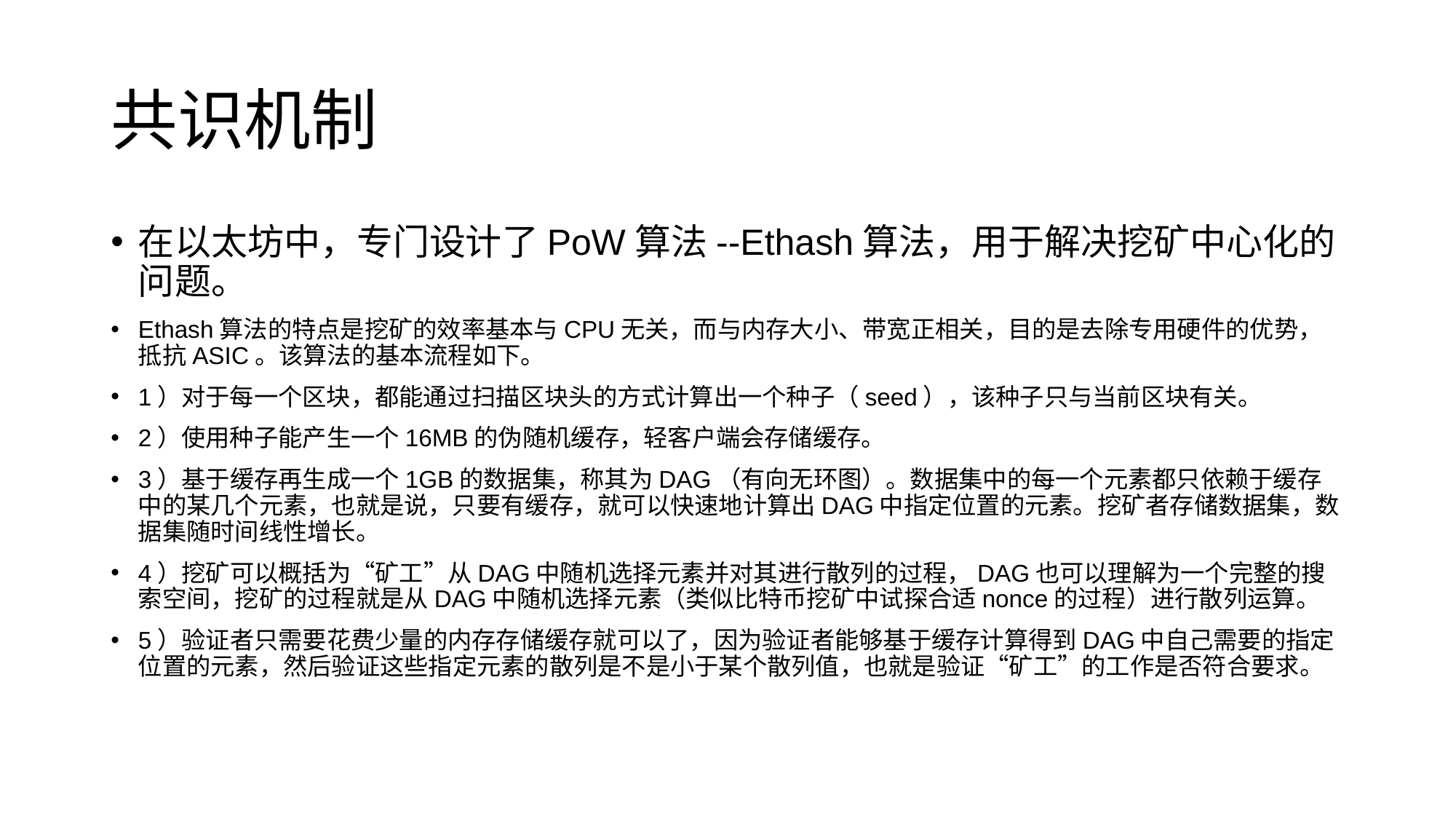

# 共识机制
在以太坊中，专门设计了PoW算法--Ethash算法，用于解决挖矿中心化的问题。
Ethash算法的特点是挖矿的效率基本与CPU无关，而与内存大小、带宽正相关，目的是去除专用硬件的优势，抵抗ASIC。该算法的基本流程如下。
1）对于每一个区块，都能通过扫描区块头的方式计算出一个种子（seed），该种子只与当前区块有关。
2）使用种子能产生一个16MB的伪随机缓存，轻客户端会存储缓存。
3）基于缓存再生成一个1GB的数据集，称其为DAG（有向无环图）。数据集中的每一个元素都只依赖于缓存中的某几个元素，也就是说，只要有缓存，就可以快速地计算出DAG中指定位置的元素。挖矿者存储数据集，数据集随时间线性增长。
4）挖矿可以概括为“矿工”从DAG中随机选择元素并对其进行散列的过程，DAG也可以理解为一个完整的搜索空间，挖矿的过程就是从DAG中随机选择元素（类似比特币挖矿中试探合适nonce的过程）进行散列运算。
5）验证者只需要花费少量的内存存储缓存就可以了，因为验证者能够基于缓存计算得到DAG中自己需要的指定位置的元素，然后验证这些指定元素的散列是不是小于某个散列值，也就是验证“矿工”的工作是否符合要求。